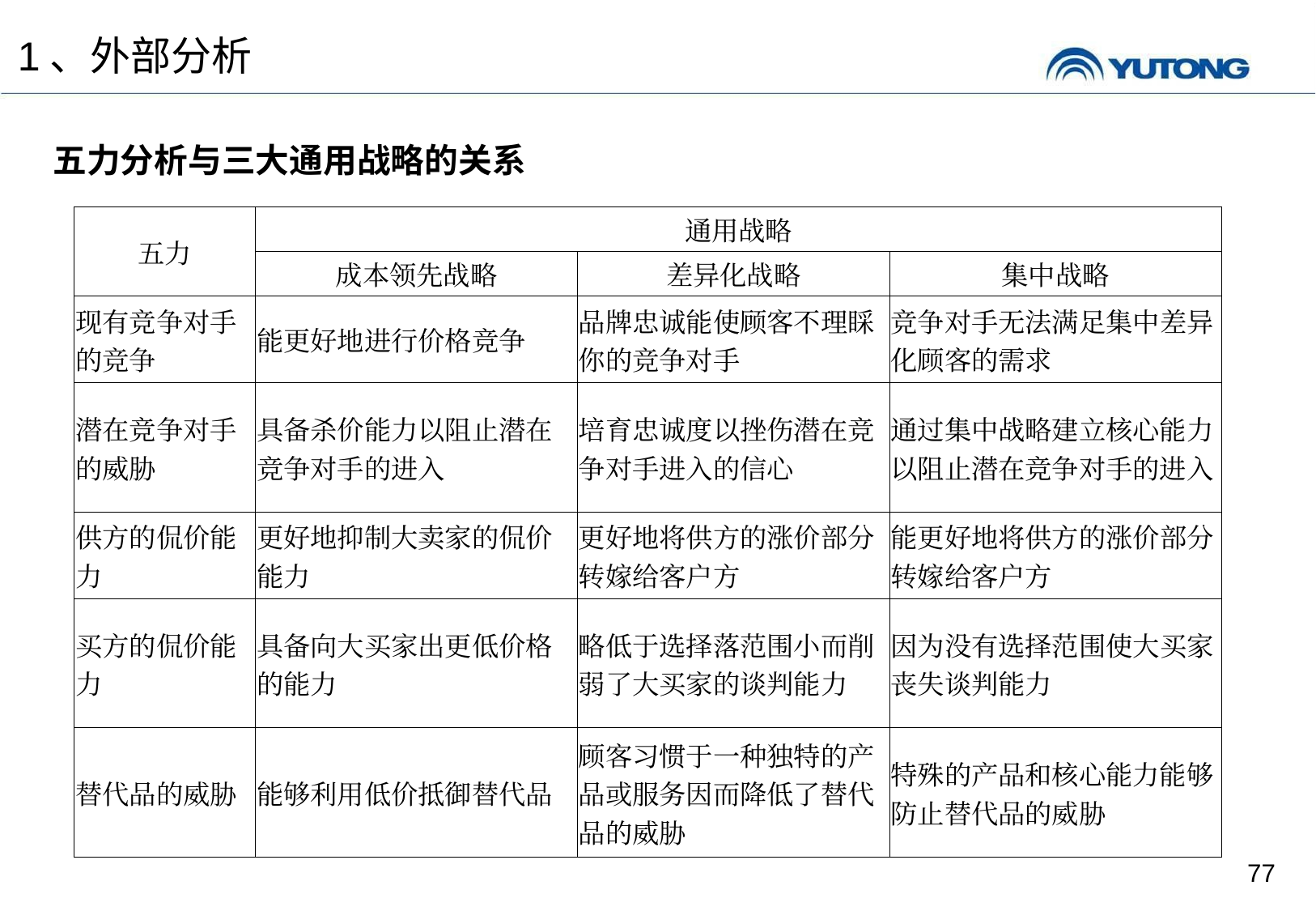

1、外部分析
五力分析与三大通用战略的关系
| 五力 | 通用战略 |  |  |
| --- | --- | --- | --- |
|  | 成本领先战略 | 差异化战略 | 集中战略 |
| 现有竞争对手的竞争 | 能更好地进行价格竞争 | 品牌忠诚能使顾客不理睬你的竞争对手 | 竞争对手无法满足集中差异化顾客的需求 |
| 潜在竞争对手的威胁 | 具备杀价能力以阻止潜在竞争对手的进入 | 培育忠诚度以挫伤潜在竞争对手进入的信心 | 通过集中战略建立核心能力以阻止潜在竞争对手的进入 |
| 供方的侃价能力 | 更好地抑制大卖家的侃价能力 | 更好地将供方的涨价部分转嫁给客户方 | 能更好地将供方的涨价部分转嫁给客户方 |
| 买方的侃价能力 | 具备向大买家出更低价格的能力 | 略低于选择落范围小而削弱了大买家的谈判能力 | 因为没有选择范围使大买家丧失谈判能力 |
| 替代品的威胁 | 能够利用低价抵御替代品 | 顾客习惯于一种独特的产品或服务因而降低了替代品的威胁 | 特殊的产品和核心能力能够防止替代品的威胁 |
77